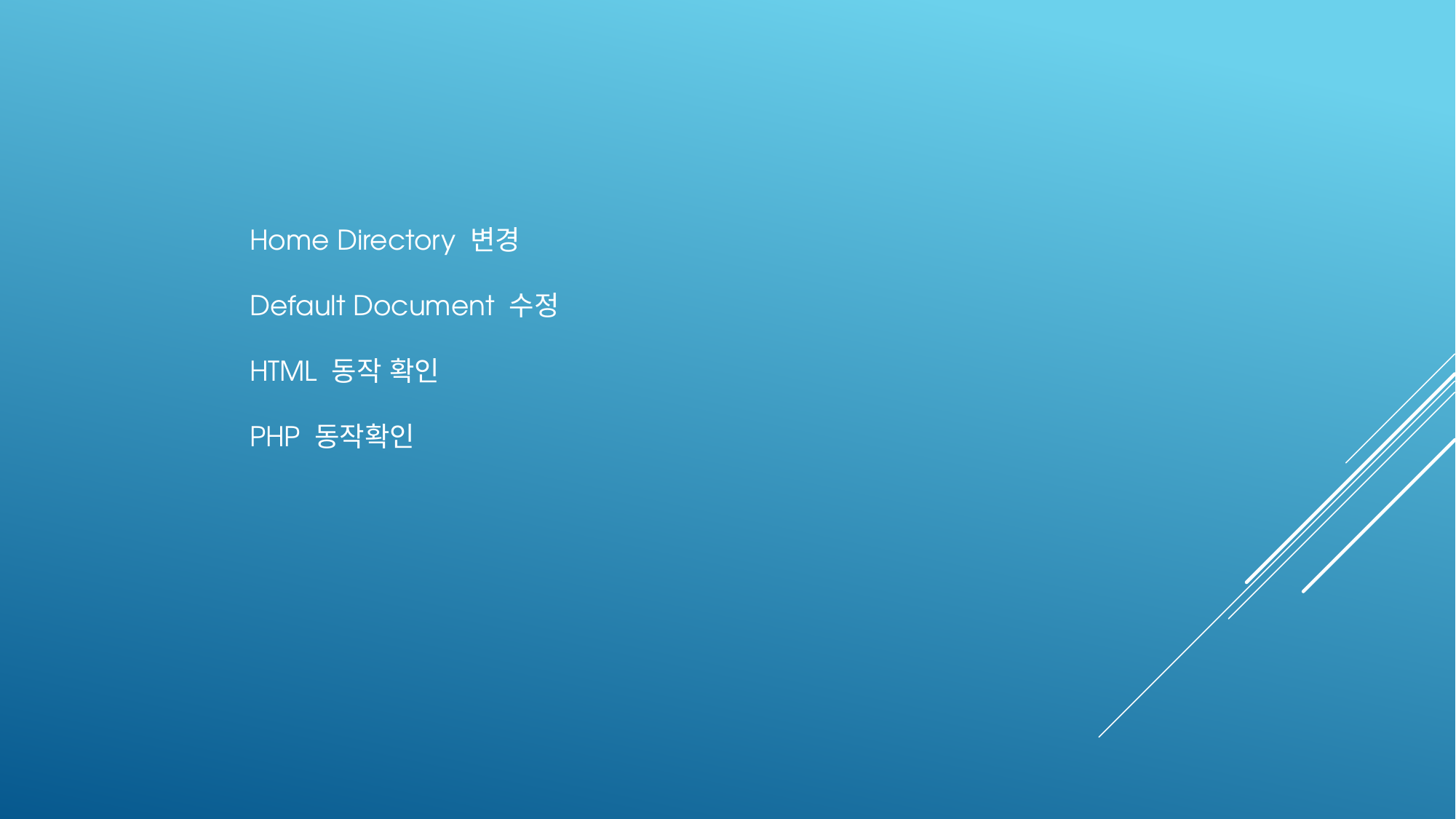

Home Directory 변경

Default Document 수정

HTML 동작 확인

PHP 동작확인